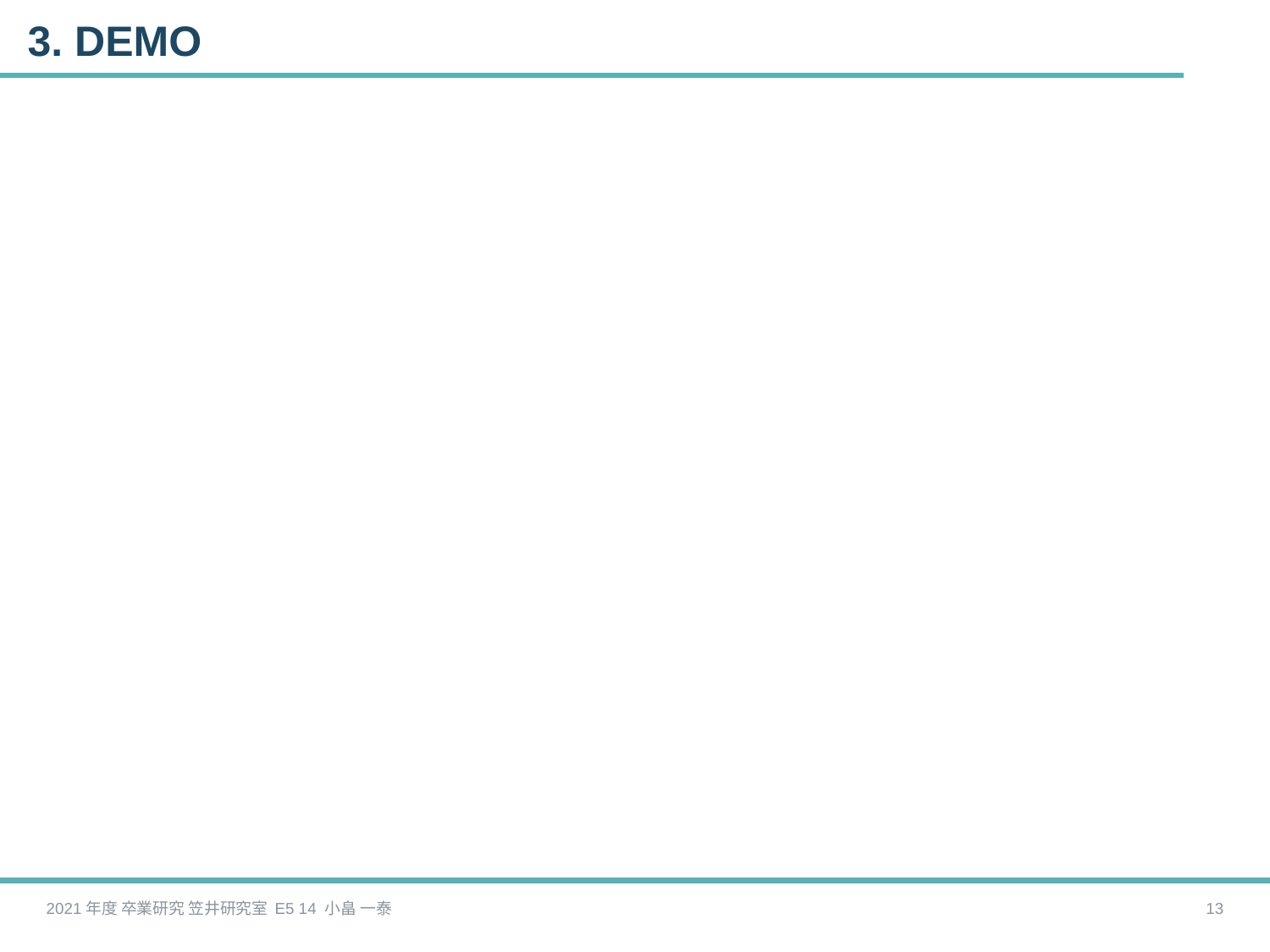

# 3. DEMO

2021年度 卒業研究 笠井研究室 E5 14 小畠 一泰
13